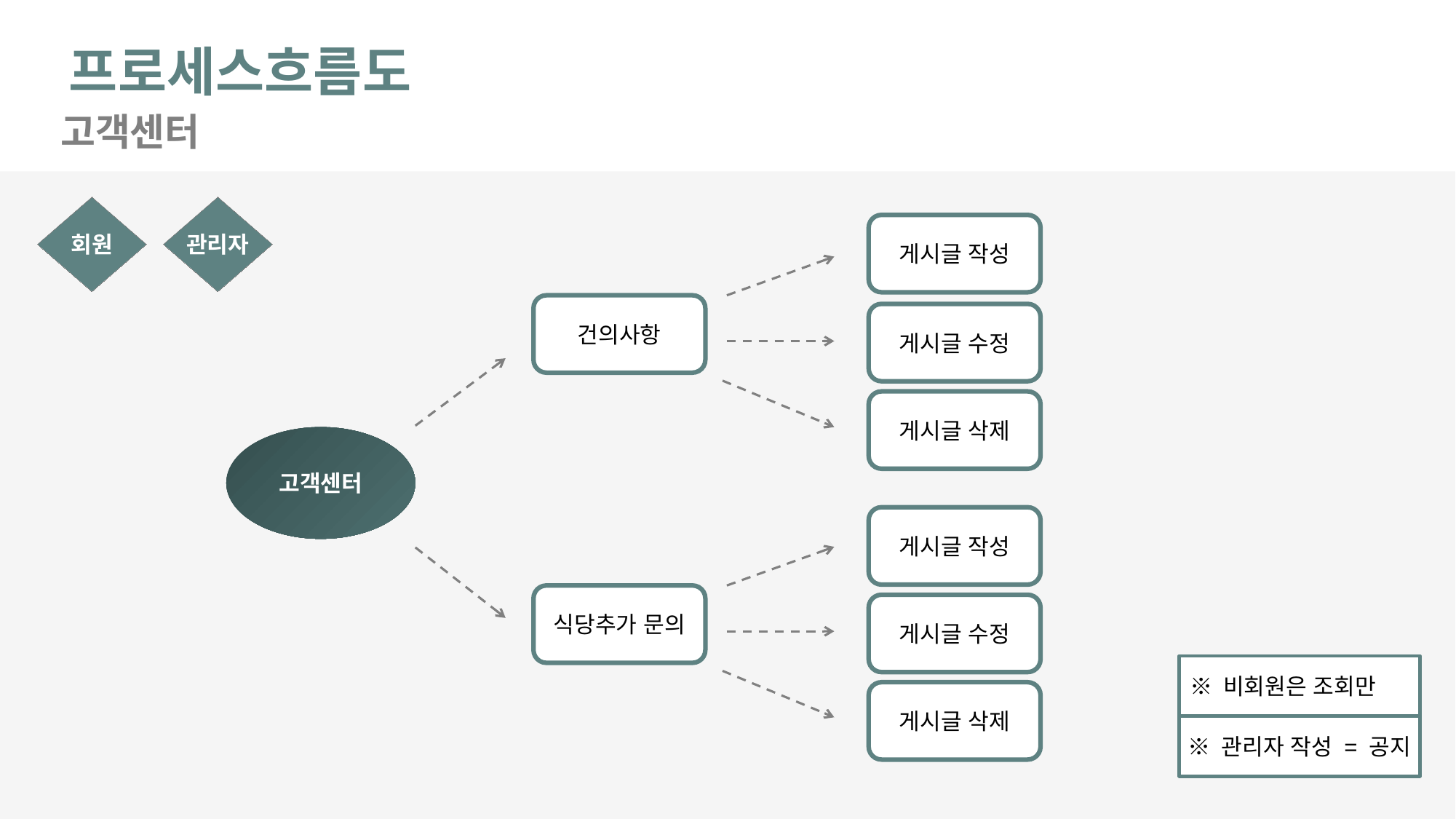

프로세스흐름도
고객센터

회원
관리자
게시글 작성

건의사항
게시글 수정

게시글 삭제
고객센터
게시글 작성

식당추가 문의
게시글 수정

※ 비회원은 조회만

게시글 삭제
※ 관리자 작성 = 공지